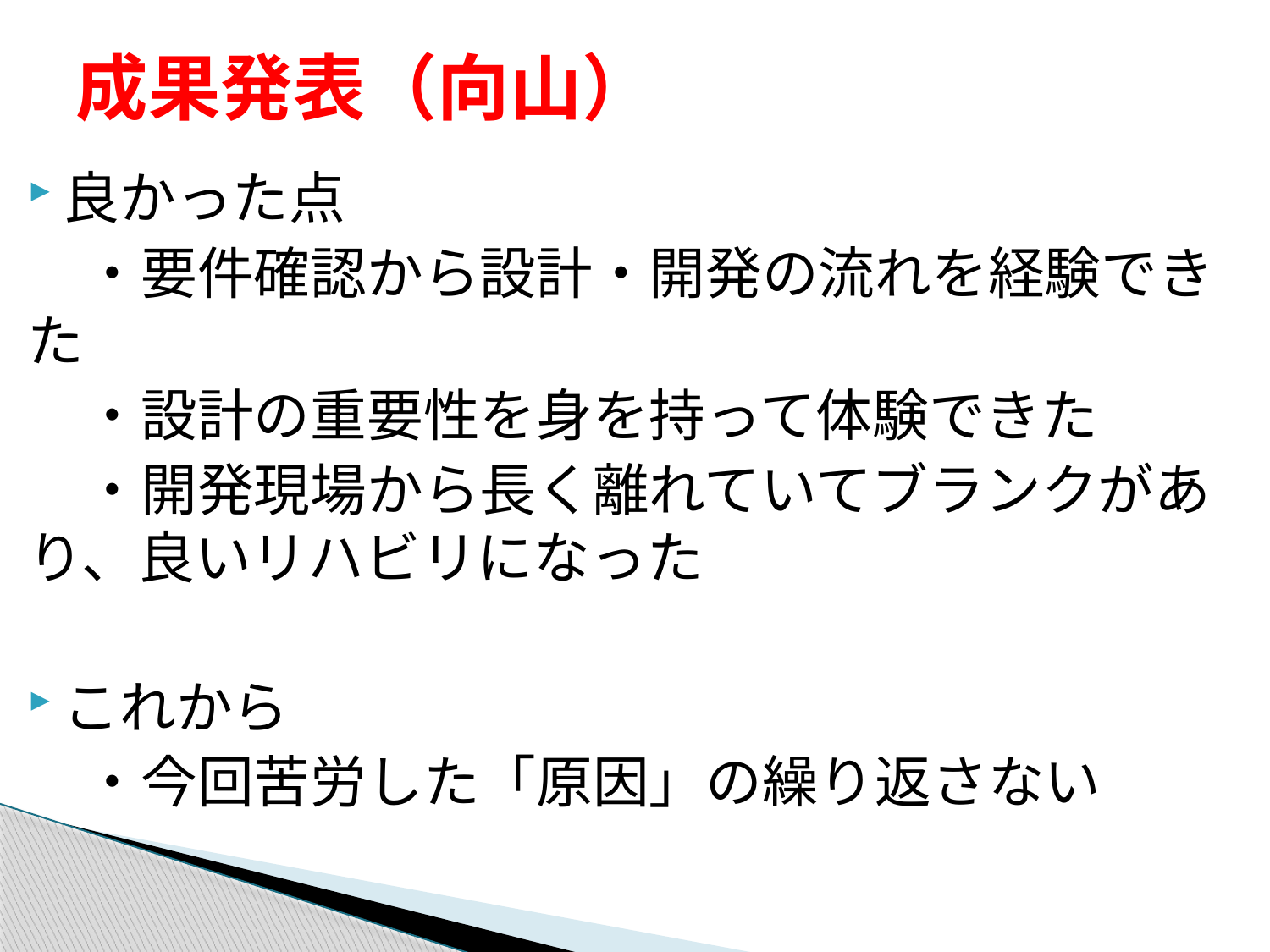

# 成果発表（向山）
良かった点
　・要件確認から設計・開発の流れを経験できた
　・設計の重要性を身を持って体験できた
　・開発現場から長く離れていてブランクがあり、良いリハビリになった

これから
　・今回苦労した「原因」の繰り返さない